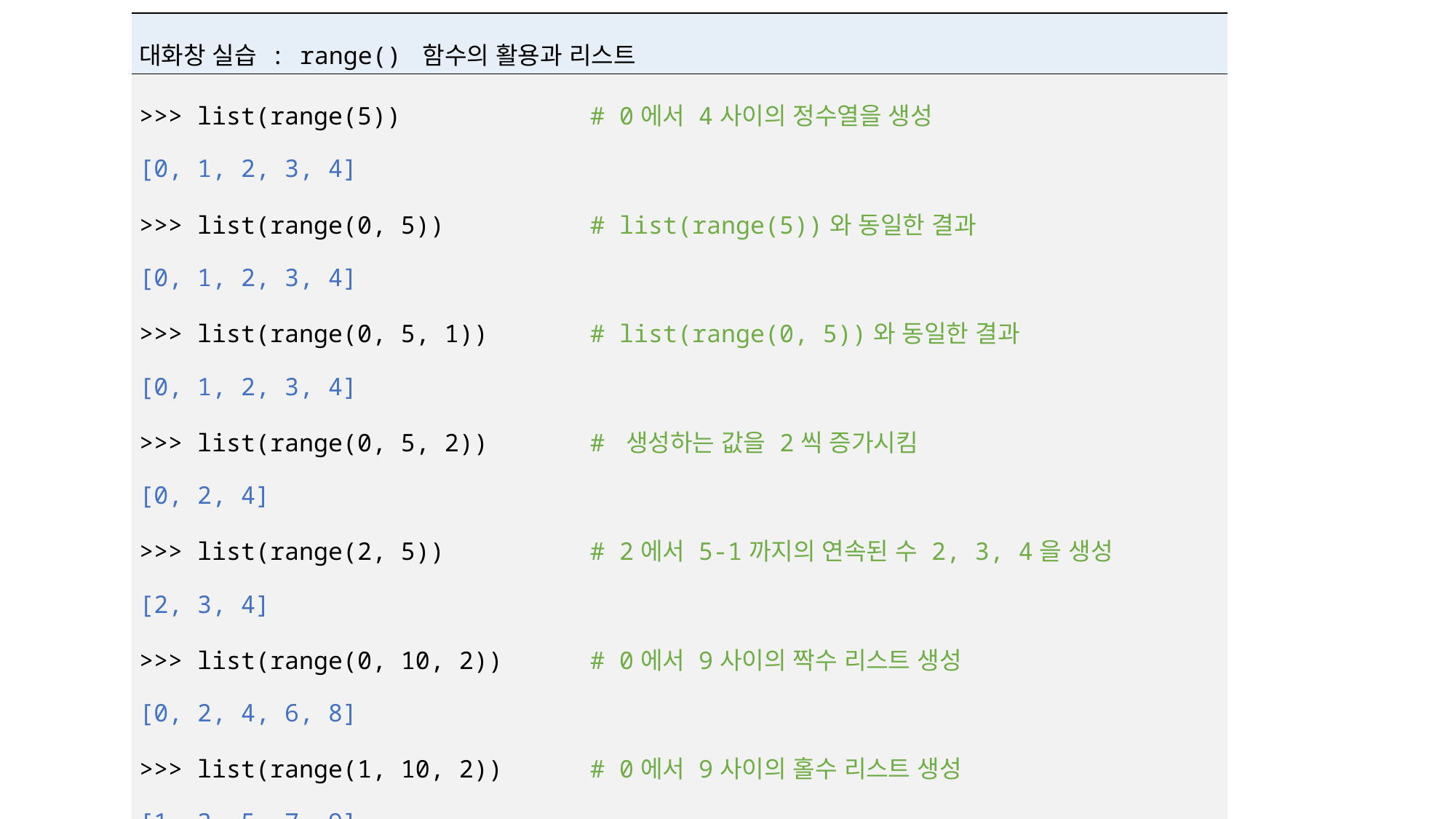

| 대화창 실습 : range() 함수의 활용과 리스트 |
| --- |
| >>> list(range(5)) # 0에서 4사이의 정수열을 생성 [0, 1, 2, 3, 4] >>> list(range(0, 5)) # list(range(5))와 동일한 결과 [0, 1, 2, 3, 4] >>> list(range(0, 5, 1)) # list(range(0, 5))와 동일한 결과 [0, 1, 2, 3, 4] >>> list(range(0, 5, 2)) # 생성하는 값을 2씩 증가시킴 [0, 2, 4] >>> list(range(2, 5)) # 2에서 5-1까지의 연속된 수 2, 3, 4을 생성 [2, 3, 4] >>> list(range(0, 10, 2)) # 0에서 9사이의 짝수 리스트 생성 [0, 2, 4, 6, 8] >>> list(range(1, 10, 2)) # 0에서 9사이의 홀수 리스트 생성 [1, 3, 5, 7, 9] >>> list(range(-2, -10, -2)) # 음수 간격 값을 이용하여 -2,-4,-6,-8을 생성 [-2, -4, -6, -8] |